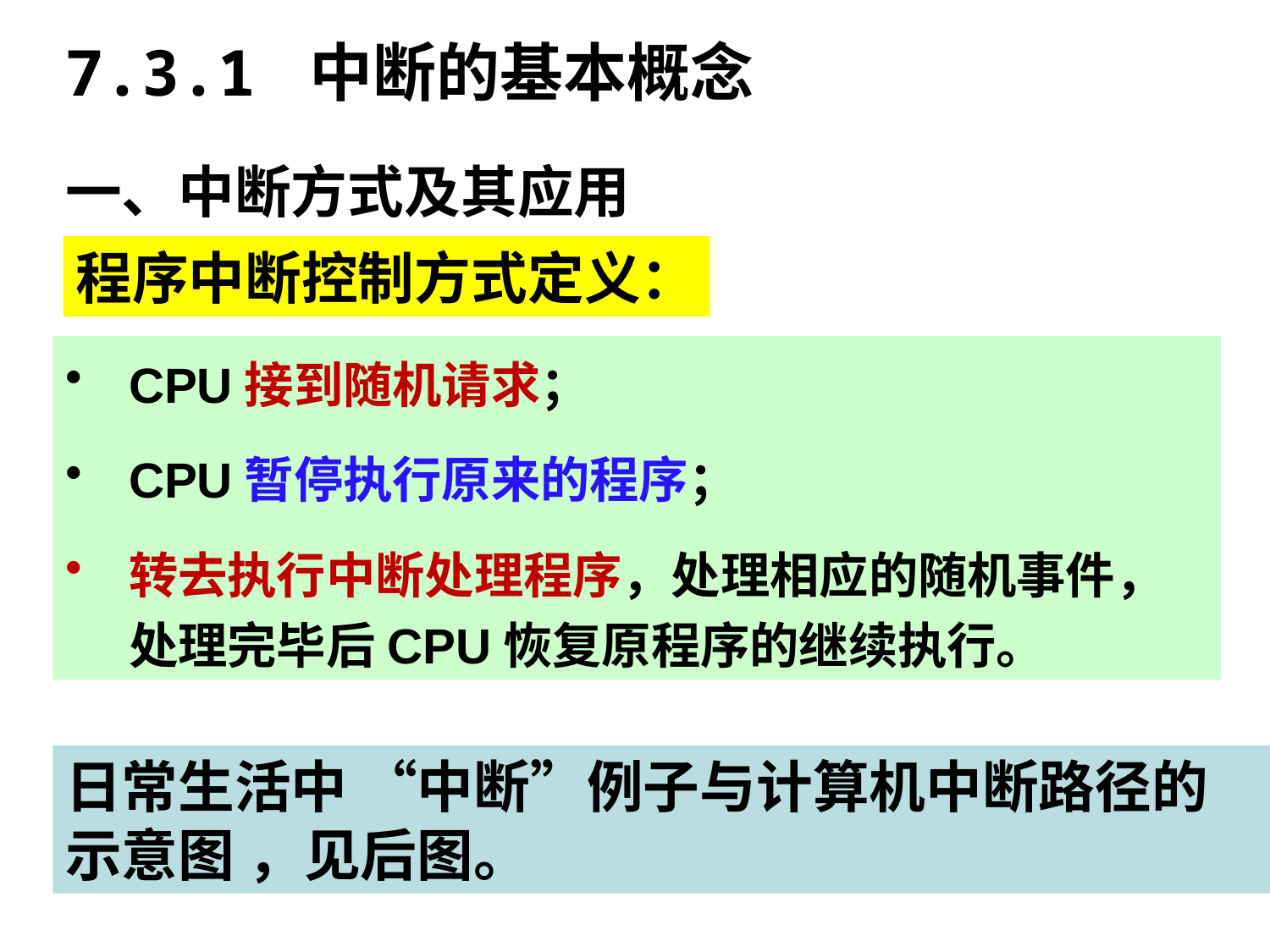

7.3.1 中断的基本概念
一、中断方式及其应用
程序中断控制方式定义：
CPU接到随机请求；
CPU暂停执行原来的程序；
转去执行中断处理程序，处理相应的随机事件，处理完毕后CPU恢复原程序的继续执行。
日常生活中 “中断”例子与计算机中断路径的示意图 ，见后图。
26